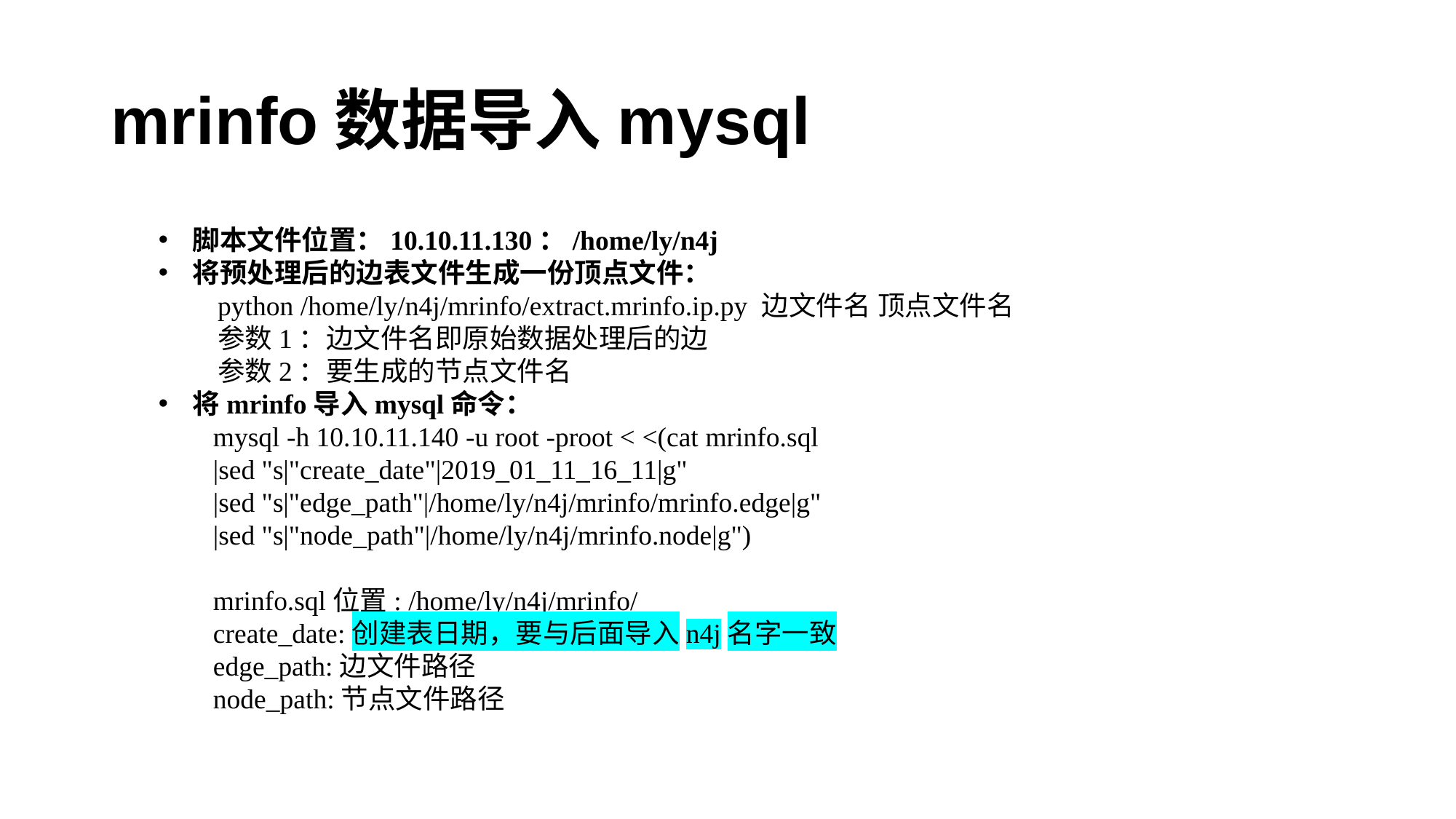

# mrinfo数据导入mysql
脚本文件位置：10.10.11.130：/home/ly/n4j
将预处理后的边表文件生成一份顶点文件：
python /home/ly/n4j/mrinfo/extract.mrinfo.ip.py 边文件名 顶点文件名
参数1：边文件名即原始数据处理后的边
参数2：要生成的节点文件名
将mrinfo导入mysql命令：
mysql -h 10.10.11.140 -u root -proot < <(cat mrinfo.sql
|sed "s|"create_date"|2019_01_11_16_11|g"
|sed "s|"edge_path"|/home/ly/n4j/mrinfo/mrinfo.edge|g"
|sed "s|"node_path"|/home/ly/n4j/mrinfo.node|g")

mrinfo.sql位置: /home/ly/n4j/mrinfo/
create_date:创建表日期，要与后面导入n4j名字一致
edge_path:边文件路径
node_path:节点文件路径